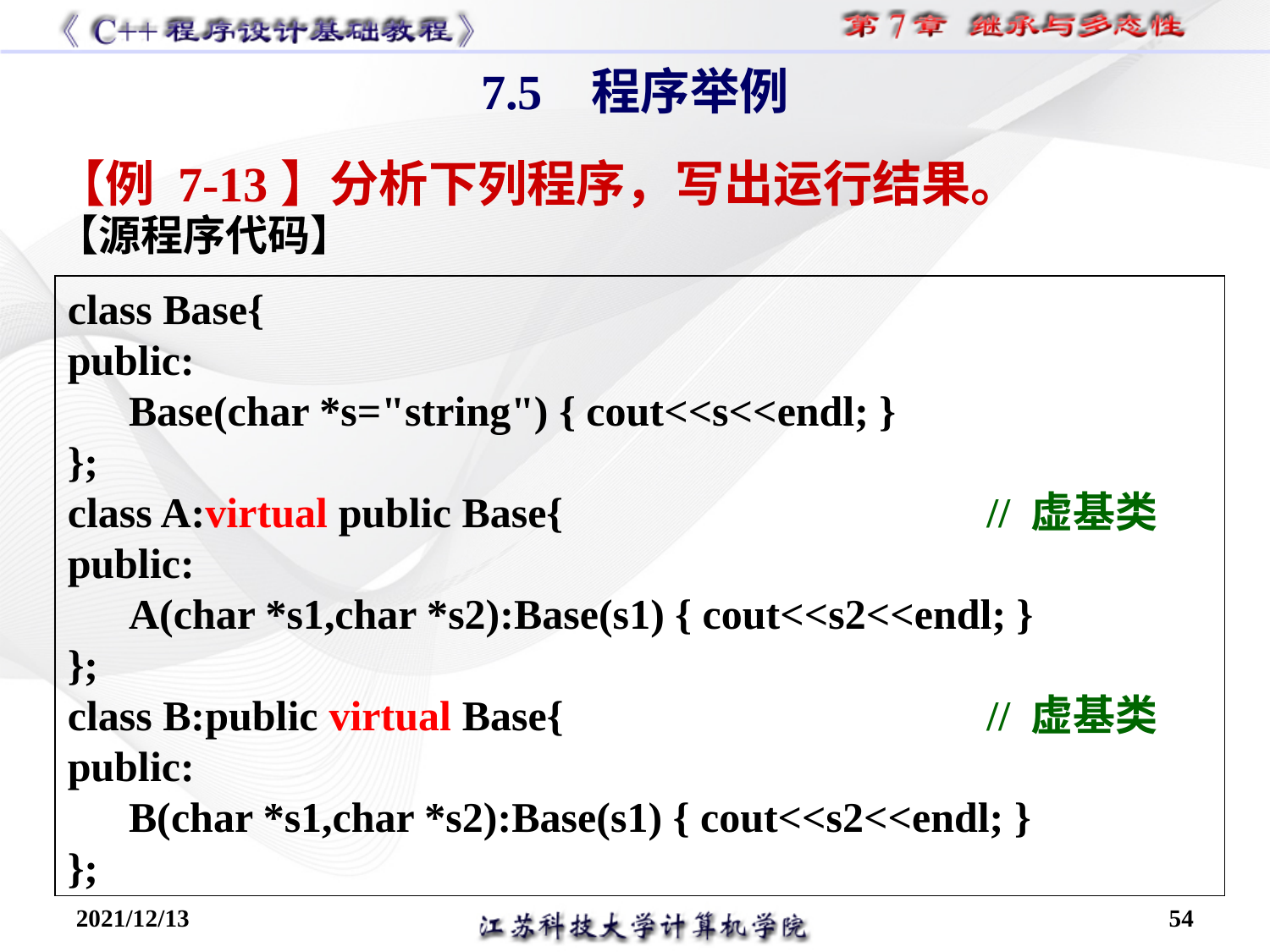

7.5   程序举例
【例 7-13】分析下列程序，写出运行结果。
【源程序代码】
class Base{
public:
Base(char *s="string") { cout<<s<<endl; }
};
class A:virtual public Base{                                        // 虚基类
public:
A(char *s1,char *s2):Base(s1) { cout<<s2<<endl; }
};
class B:public virtual Base{                                        // 虚基类
public:
B(char *s1,char *s2):Base(s1) { cout<<s2<<endl; }
};